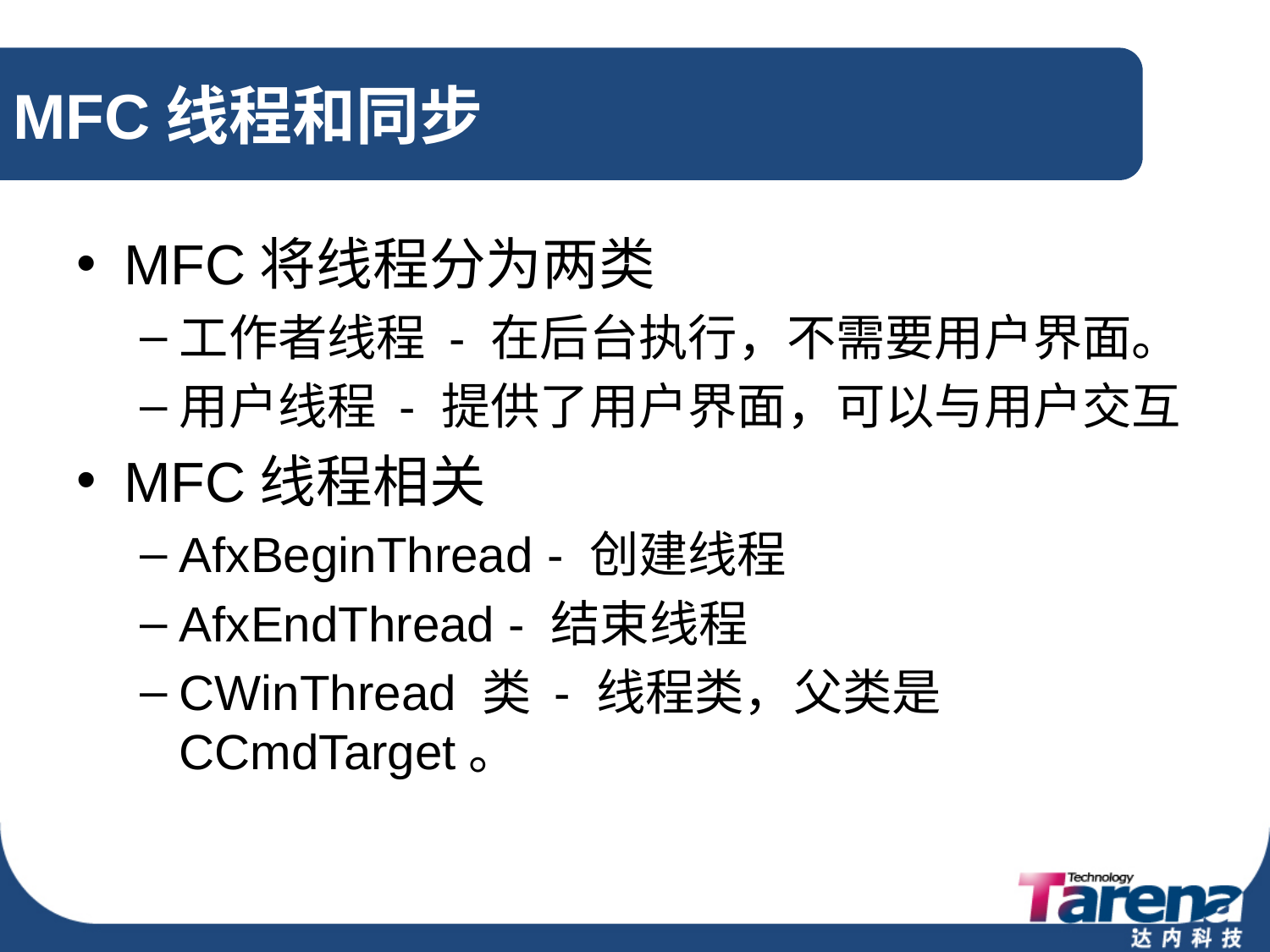

# MFC线程和同步
MFC将线程分为两类
工作者线程 - 在后台执行，不需要用户界面。
用户线程 - 提供了用户界面，可以与用户交互
MFC线程相关
AfxBeginThread - 创建线程
AfxEndThread - 结束线程
CWinThread 类 - 线程类，父类是CCmdTarget。